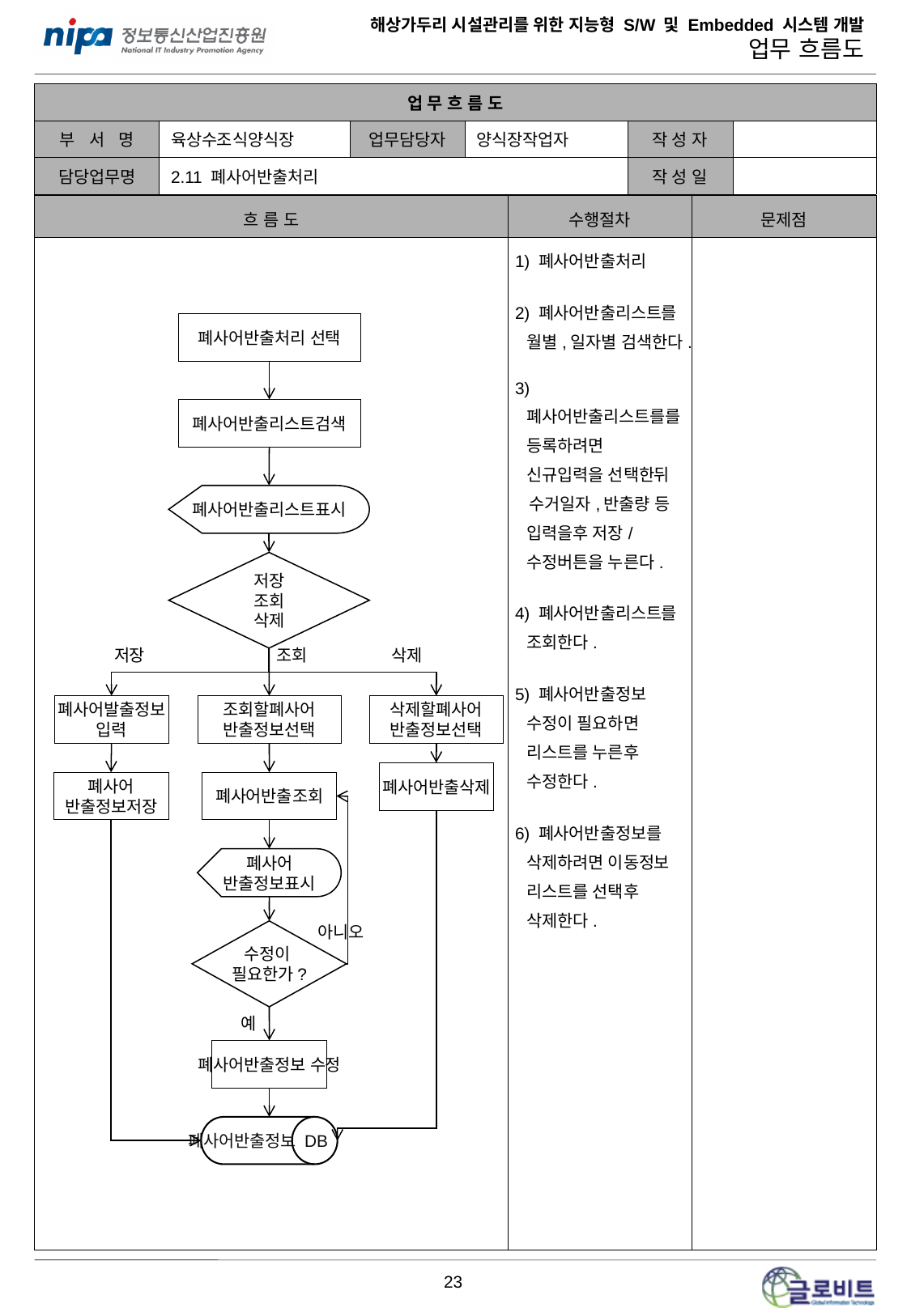

| 업 무 흐 름 도 |  |  |  |  |  |
| --- | --- | --- | --- | --- | --- |
| 부 서 명 | 육상수조식양식장 | 업무담당자 | 양식장작업자 | 작 성 자 |  |
| 담당업무명 | 2.11 폐사어반출처리 |  |  | 작 성 일 |  |
| 흐 름 도 | 수행절차 | 문제점 |
| --- | --- | --- |
|  | 1) 폐사어반출처리 2) 폐사어반출리스트를 월별,일자별 검색한다. 3) 폐사어반출리스트를를 등록하려면 신규입력을 선택한뒤 수거일자,반출량 등 입력을후 저장/수정버튼을 누른다. 4) 폐사어반출리스트를 조회한다. 5) 폐사어반출정보 수정이 필요하면 리스트를 누른후 수정한다. 6) 폐사어반출정보를 삭제하려면 이동정보 리스트를 선택후 삭제한다. |  |
폐사어반출처리 선택
폐사어반출리스트검색
폐사어반출리스트표시
저장
조회
삭제
저장
조회
삭제
폐사어발출정보
입력
조회할폐사어
반출정보선택
삭제할폐사어
반출정보선택
폐사어반출삭제
폐사어
반출정보저장
폐사어반출조회
폐사어
반출정보표시
아니오
수정이
필요한가?
예
폐사어반출정보 수정
폐사어반출정보 DB